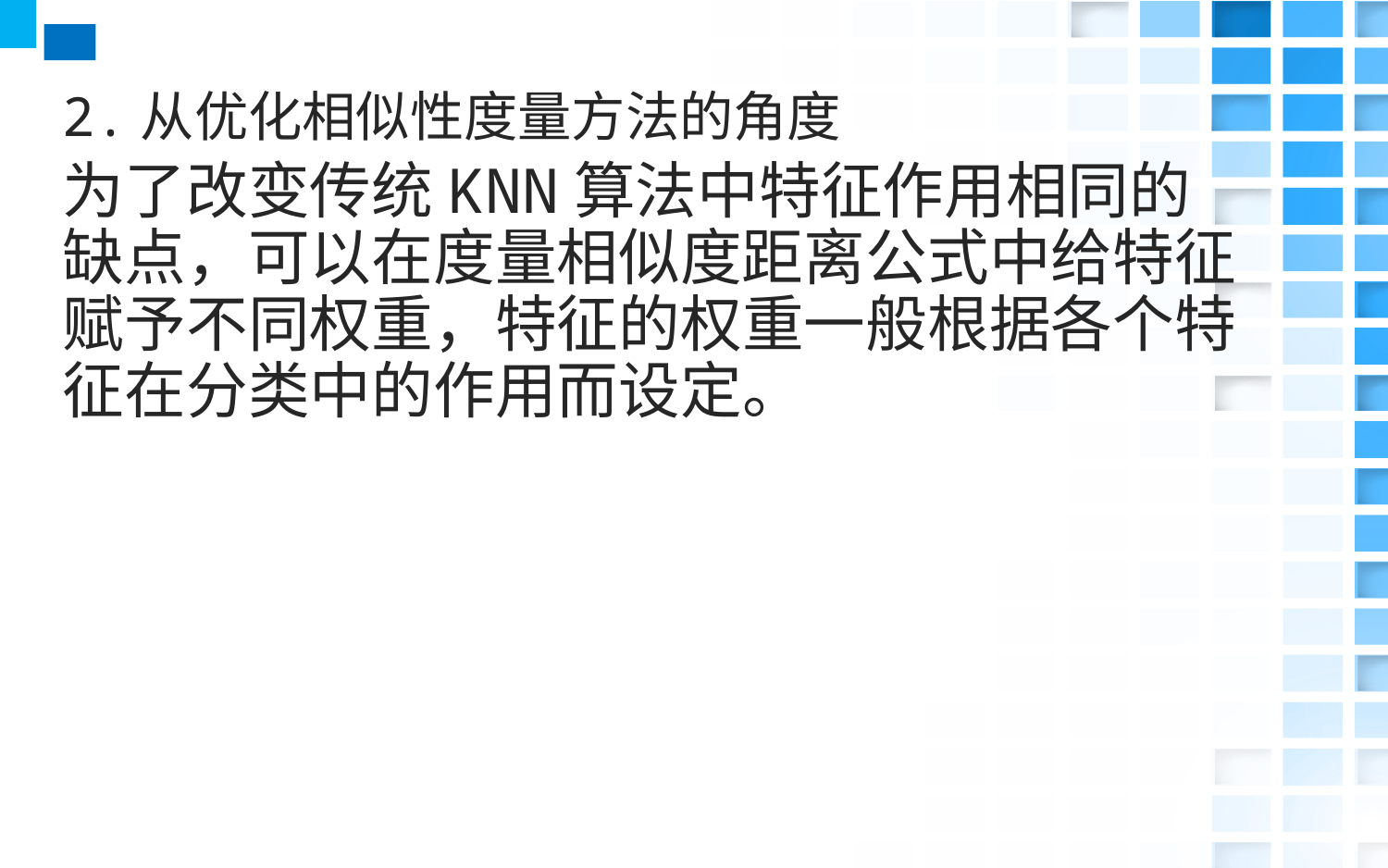

2.从优化相似性度量方法的角度
为了改变传统KNN算法中特征作用相同的缺点，可以在度量相似度距离公式中给特征赋予不同权重，特征的权重一般根据各个特征在分类中的作用而设定。